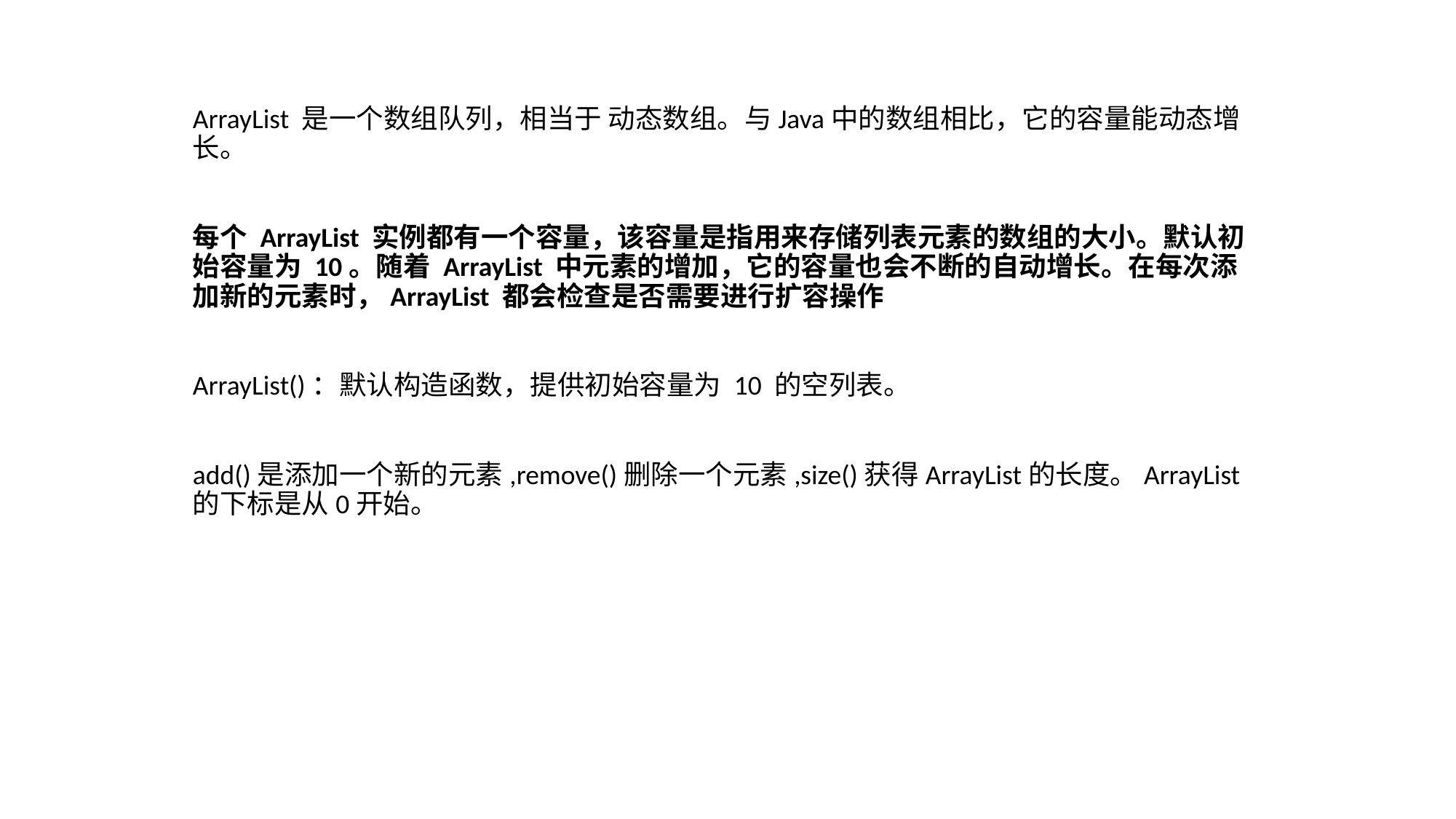

ArrayList 是一个数组队列，相当于 动态数组。与Java中的数组相比，它的容量能动态增长。

每个 ArrayList 实例都有一个容量，该容量是指用来存储列表元素的数组的大小。默认初始容量为 10。随着 ArrayList 中元素的增加，它的容量也会不断的自动增长。在每次添加新的元素时，ArrayList 都会检查是否需要进行扩容操作

ArrayList()：默认构造函数，提供初始容量为 10 的空列表。

add()是添加一个新的元素,remove()删除一个元素,size()获得ArrayList的长度。ArrayList的下标是从0开始。